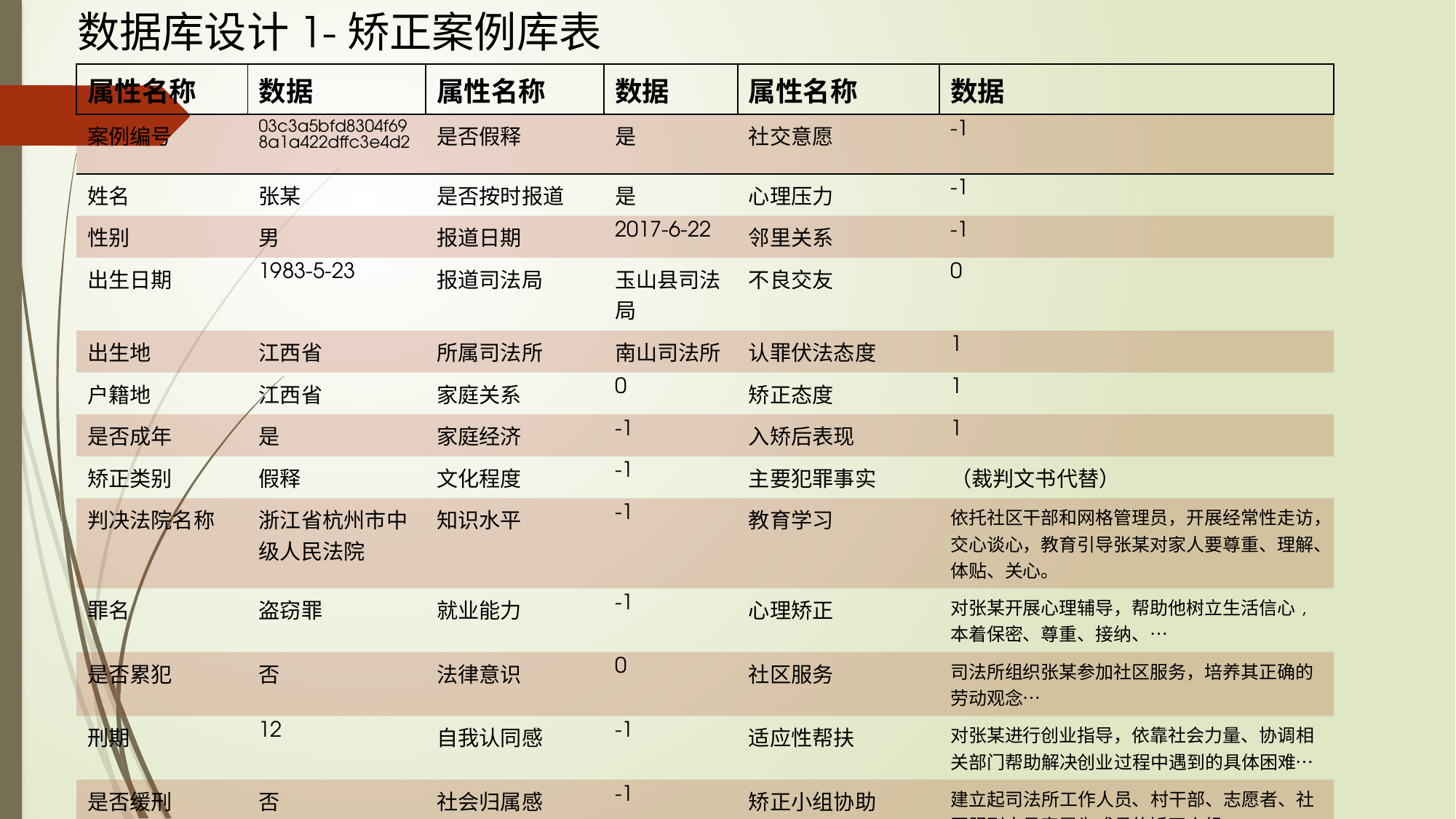

数据库设计1-矫正案例库表
| 属性名称 | 数据 | 属性名称 | 数据 | 属性名称 | 数据 |
| --- | --- | --- | --- | --- | --- |
| 案例编号 | 03c3a5bfd8304f698a1a422dffc3e4d2 | 是否假释 | 是 | 社交意愿 | -1 |
| 姓名 | 张某 | 是否按时报道 | 是 | 心理压力 | -1 |
| 性别 | 男 | 报道日期 | 2017-6-22 | 邻里关系 | -1 |
| 出生日期 | 1983-5-23 | 报道司法局 | 玉山县司法局 | 不良交友 | 0 |
| 出生地 | 江西省 | 所属司法所 | 南山司法所 | 认罪伏法态度 | 1 |
| 户籍地 | 江西省 | 家庭关系 | 0 | 矫正态度 | 1 |
| 是否成年 | 是 | 家庭经济 | -1 | 入矫后表现 | 1 |
| 矫正类别 | 假释 | 文化程度 | -1 | 主要犯罪事实 | （裁判文书代替） |
| 判决法院名称 | 浙江省杭州市中级人民法院 | 知识水平 | -1 | 教育学习 | 依托社区干部和网格管理员，开展经常性走访，交心谈心，教育引导张某对家人要尊重、理解、体贴、关心。 |
| 罪名 | 盗窃罪 | 就业能力 | -1 | 心理矫正 | 对张某开展心理辅导，帮助他树立生活信心,本着保密、尊重、接纳、… |
| 是否累犯 | 否 | 法律意识 | 0 | 社区服务 | 司法所组织张某参加社区服务，培养其正确的劳动观念… |
| 刑期 | 12 | 自我认同感 | -1 | 适应性帮扶 | 对张某进行创业指导，依靠社会力量、协调相关部门帮助解决创业过程中遇到的具体困难… |
| 是否缓刑 | 否 | 社会归属感 | -1 | 矫正小组协助 | 建立起司法所工作人员、村干部、志愿者、社区服刑人员家属为成员的矫正小组… |
| 缓刑期限 |  | 是否自卑 | -1 | 社会力量协助 | 邀请玉山县志愿者协会积极开展联合教育活动… |